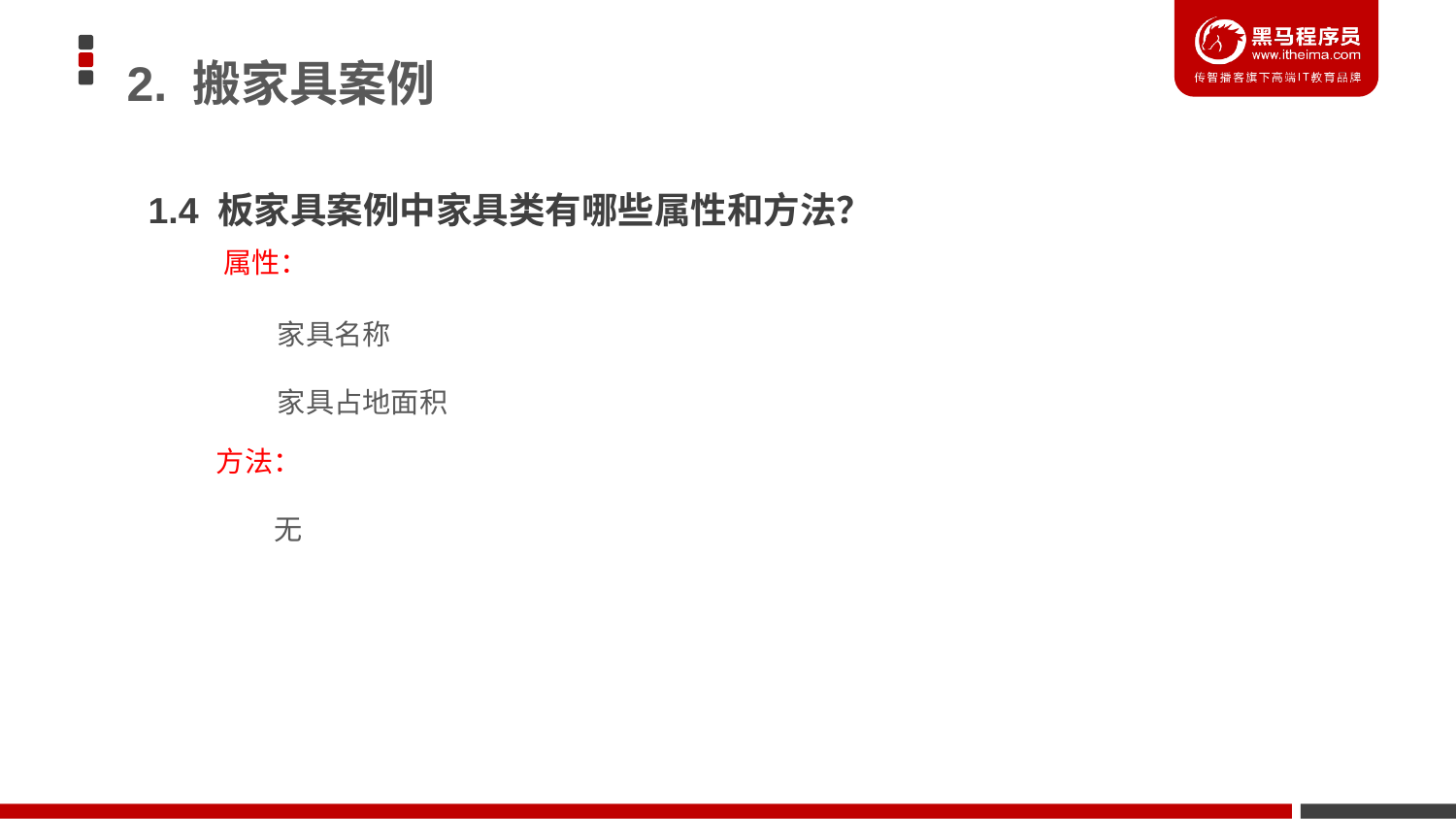

2. 搬家具案例
1.4 板家具案例中家具类有哪些属性和方法？
属性：
家具名称

家具占地面积

方法：
无